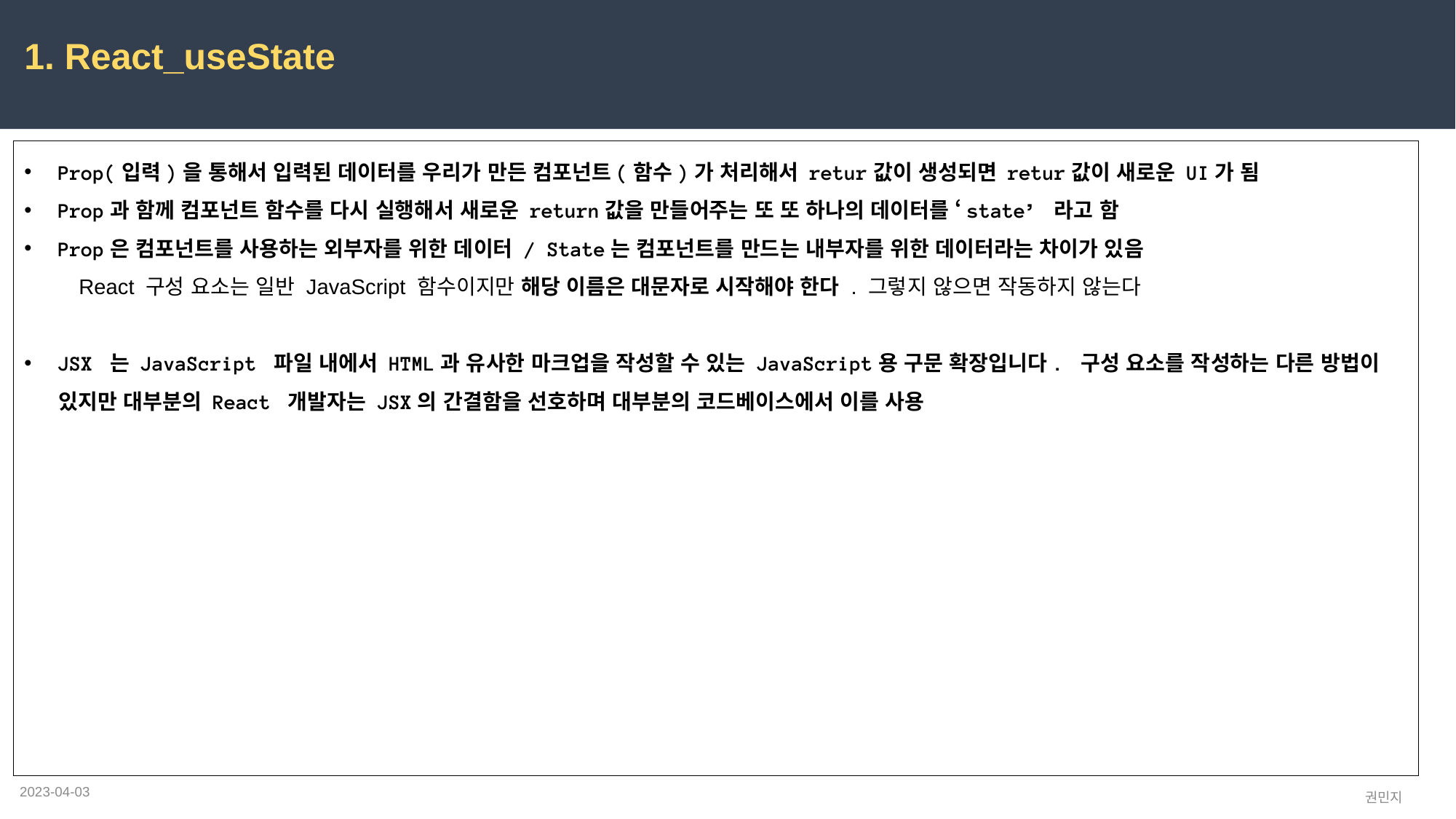

1. React_useState
Prop(입력)을 통해서 입력된 데이터를 우리가 만든 컴포넌트(함수)가 처리해서 retur값이 생성되면 retur값이 새로운 UI가 됨
Prop과 함께 컴포넌트 함수를 다시 실행해서 새로운 return값을 만들어주는 또 또 하나의 데이터를 ‘state’ 라고 함
Prop은 컴포넌트를 사용하는 외부자를 위한 데이터 / State는 컴포넌트를 만드는 내부자를 위한 데이터라는 차이가 있음
React 구성 요소는 일반 JavaScript 함수이지만 해당 이름은 대문자로 시작해야 한다 . 그렇지 않으면 작동하지 않는다

JSX 는 JavaScript 파일 내에서 HTML과 유사한 마크업을 작성할 수 있는 JavaScript용 구문 확장입니다. 구성 요소를 작성하는 다른 방법이 있지만 대부분의 React 개발자는 JSX의 간결함을 선호하며 대부분의 코드베이스에서 이를 사용

2023-04-03
권민지